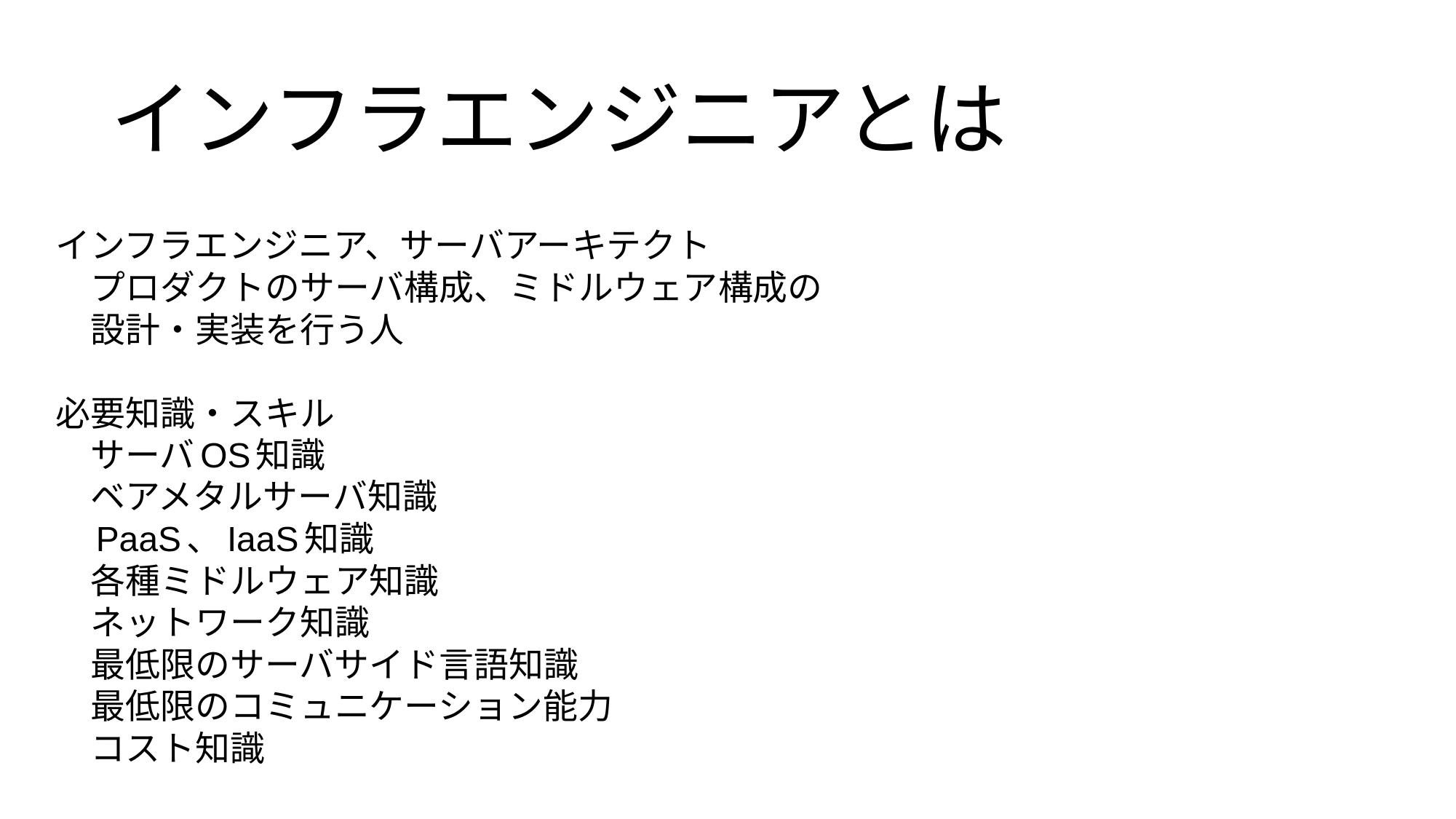

# インフラエンジニアとは
インフラエンジニア、サーバアーキテクト
　プロダクトのサーバ構成、ミドルウェア構成の
　設計・実装を行う人

必要知識・スキル
　サーバOS知識
　ベアメタルサーバ知識
　PaaS、IaaS知識
　各種ミドルウェア知識
　ネットワーク知識
　最低限のサーバサイド言語知識
　最低限のコミュニケーション能力
　コスト知識